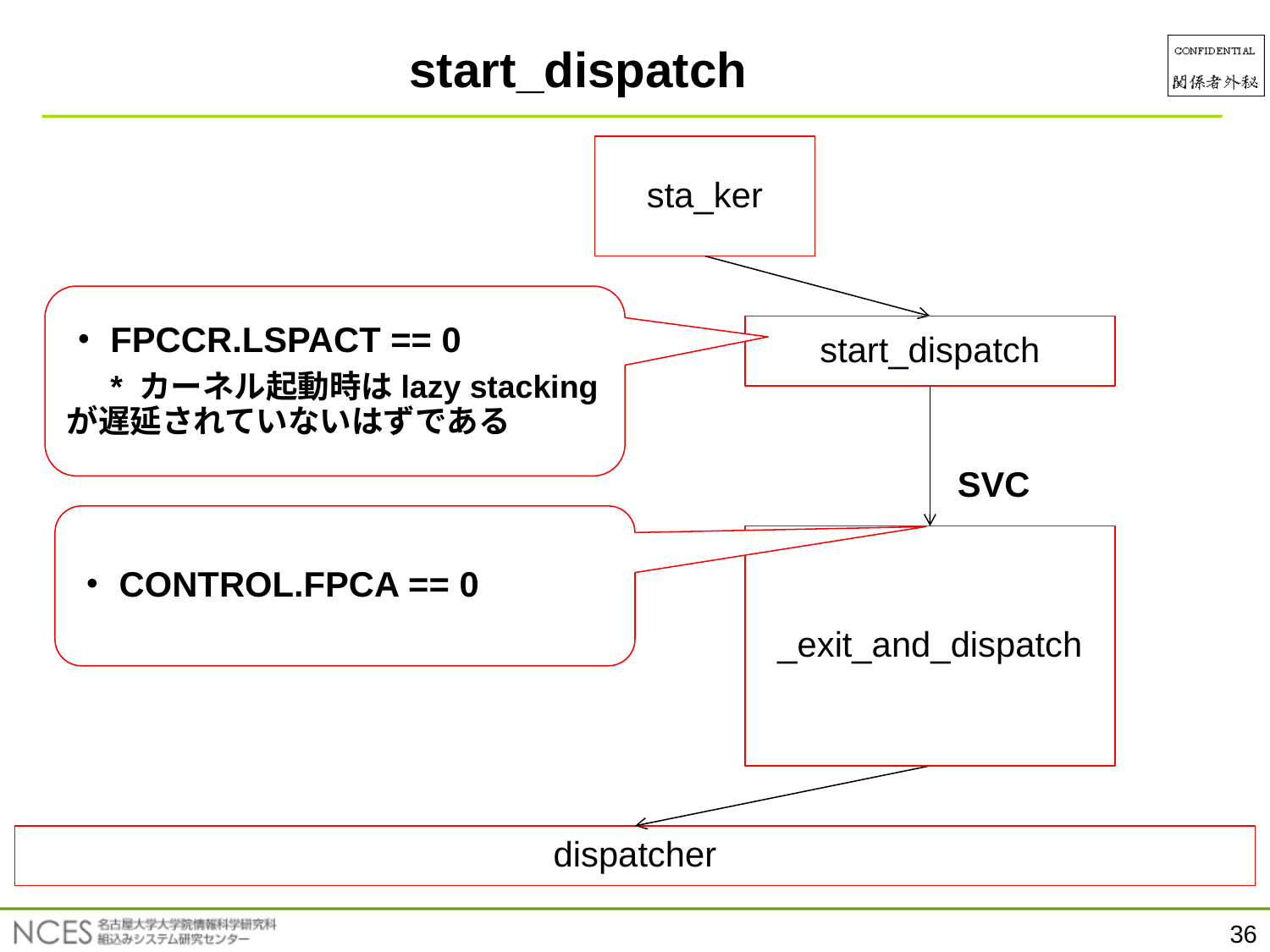

start_dispatch
sta_ker
・FPCCR.LSPACT == 0
　* カーネル起動時はlazy stackingが遅延されていないはずである
start_dispatch
SVC
・CONTROL.FPCA == 0
_exit_and_dispatch
dispatcher
36